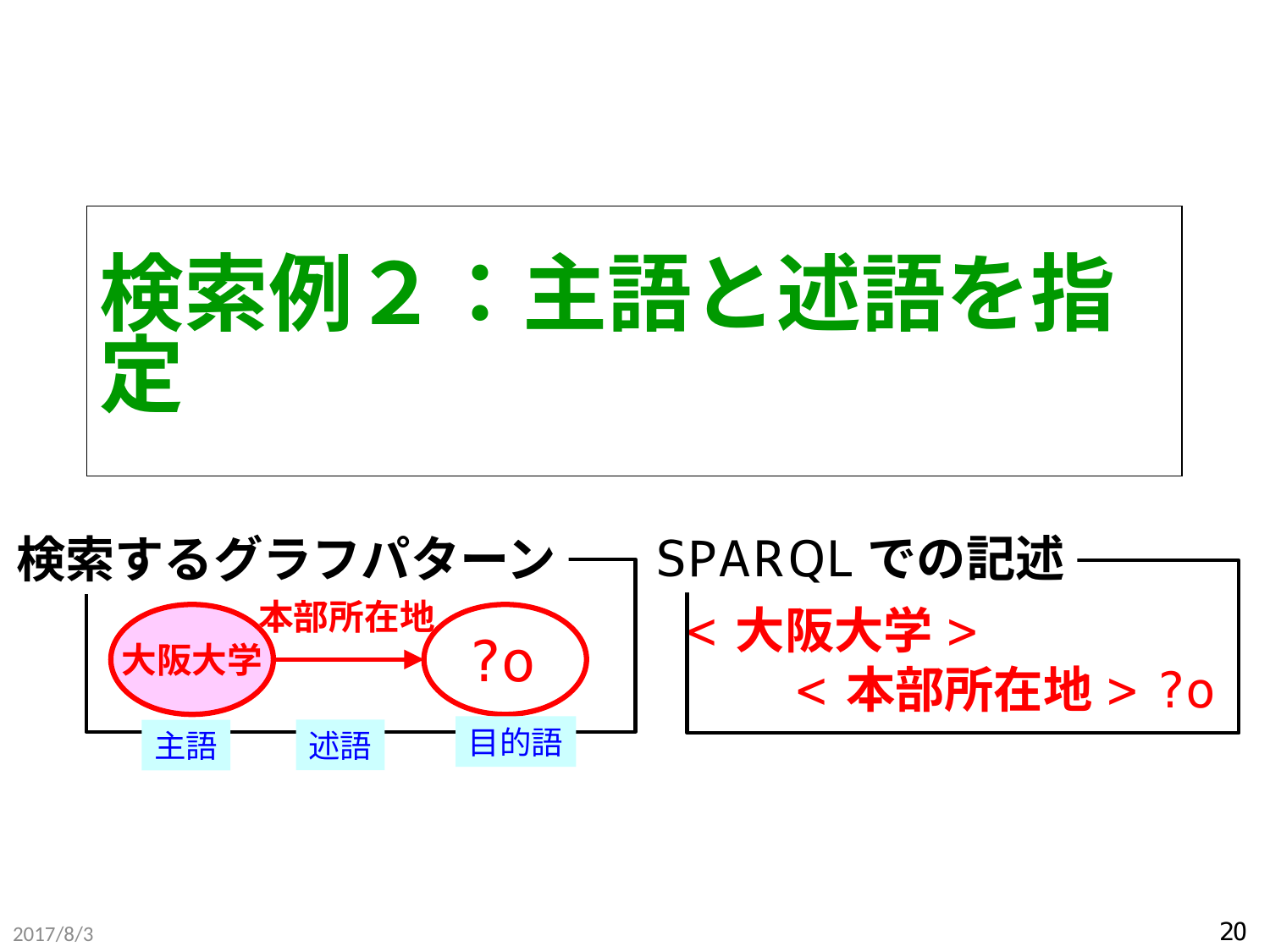

# 検索例２：主語と述語を指定
SPARQLでの記述
検索するグラフパターン

本部所在地
<大阪大学>
　　<本部所在地> ?o
大阪大学
?o
目的語
述語
主語
2017/8/3
20